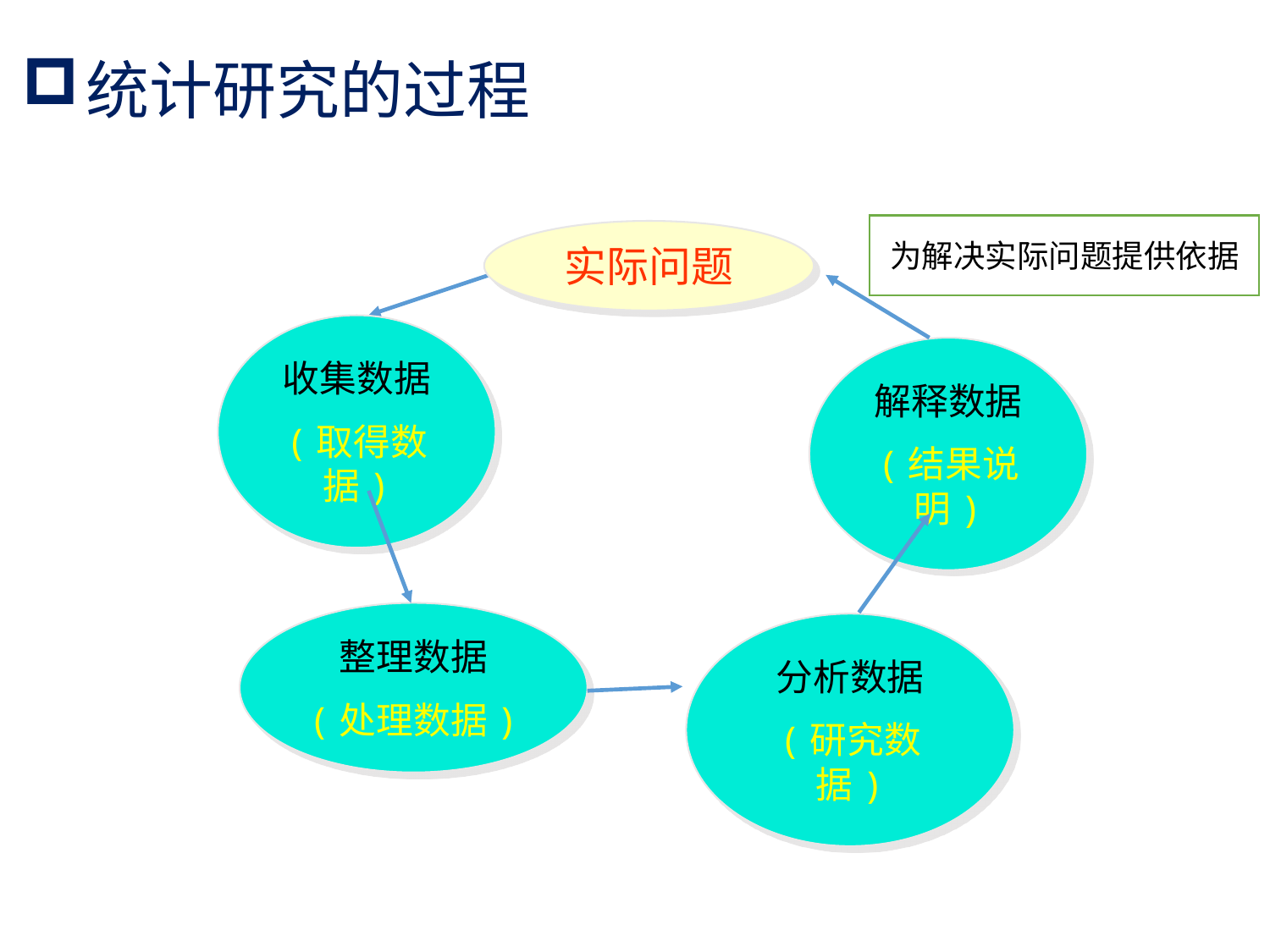

# 统计研究的过程
为解决实际问题提供依据
实际问题

收集数据
(取得数据)
解释数据
(结果说明)

整理数据
(处理数据)
分析数据
(研究数据)